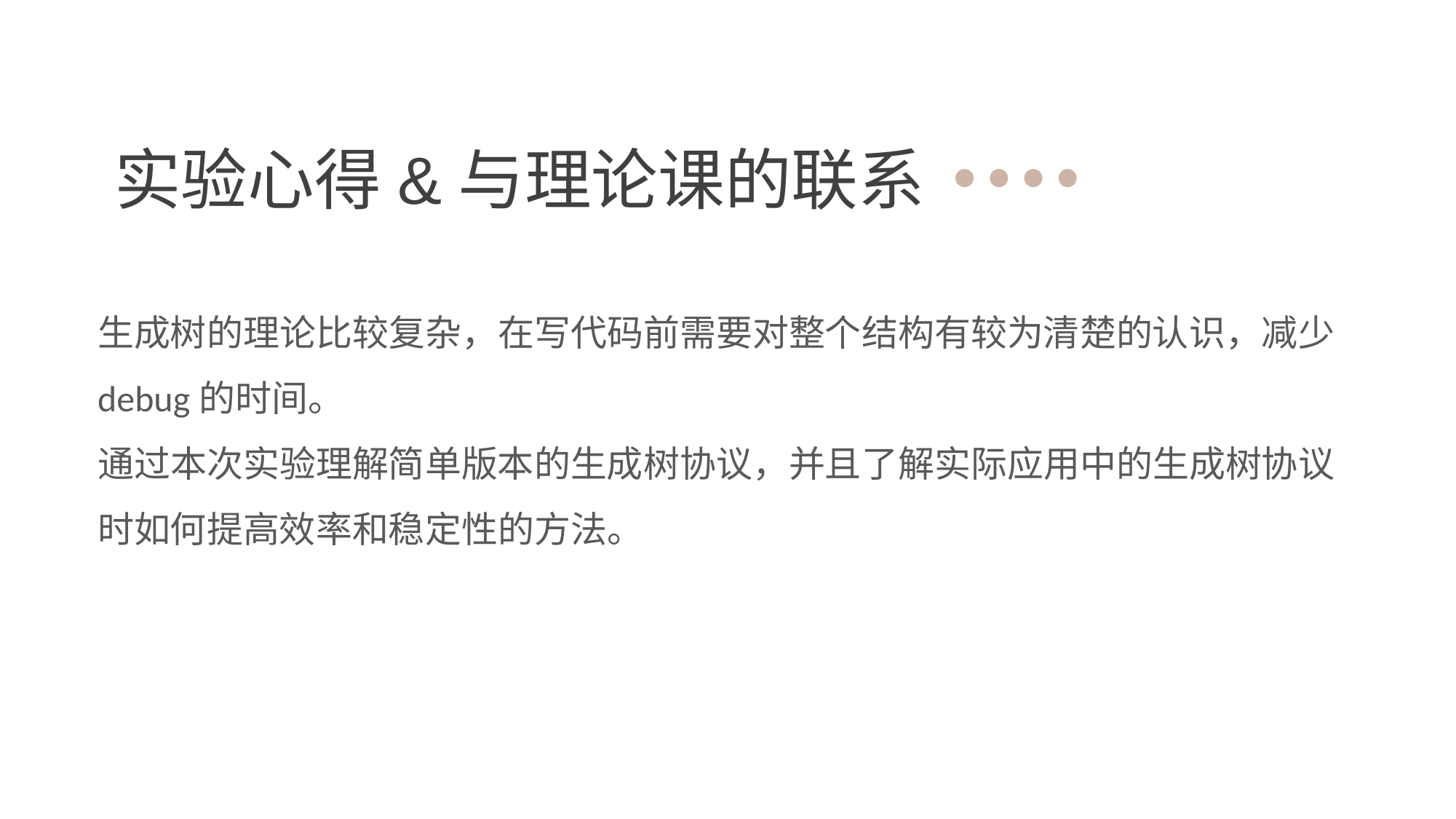

实验心得&与理论课的联系

生成树的理论比较复杂，在写代码前需要对整个结构有较为清楚的认识，减少debug的时间。
通过本次实验理解简单版本的生成树协议，并且了解实际应用中的生成树协议时如何提高效率和稳定性的方法。